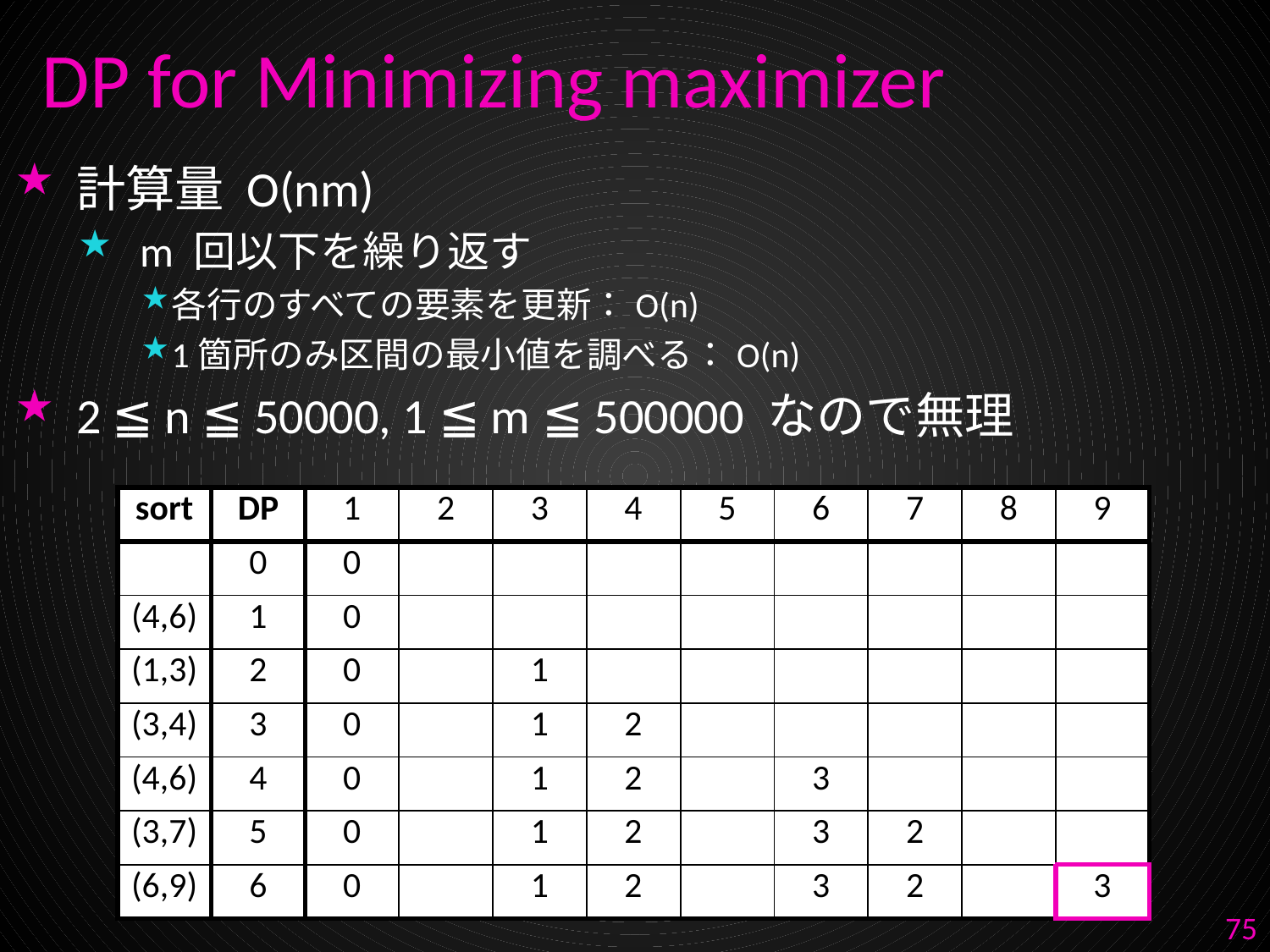

# DP for Minimizing maximizer
計算量 O(nm)
m 回以下を繰り返す
各行のすべての要素を更新：O(n)
1箇所のみ区間の最小値を調べる：O(n)
2 ≦ n ≦ 50000, 1 ≦ m ≦ 500000 なので無理

| sort | DP | 1 | 2 | 3 | 4 | 5 | 6 | 7 | 8 | 9 |
| --- | --- | --- | --- | --- | --- | --- | --- | --- | --- | --- |
|  | 0 | 0 |  |  |  |  |  |  |  |  |
| (4,6) | 1 | 0 |  |  |  |  |  |  |  |  |
| (1,3) | 2 | 0 |  | 1 |  |  |  |  |  |  |
| (3,4) | 3 | 0 |  | 1 | 2 |  |  |  |  |  |
| (4,6) | 4 | 0 |  | 1 | 2 |  | 3 |  |  |  |
| (3,7) | 5 | 0 |  | 1 | 2 |  | 3 | 2 |  |  |
| (6,9) | 6 | 0 |  | 1 | 2 |  | 3 | 2 |  | 3 |
75